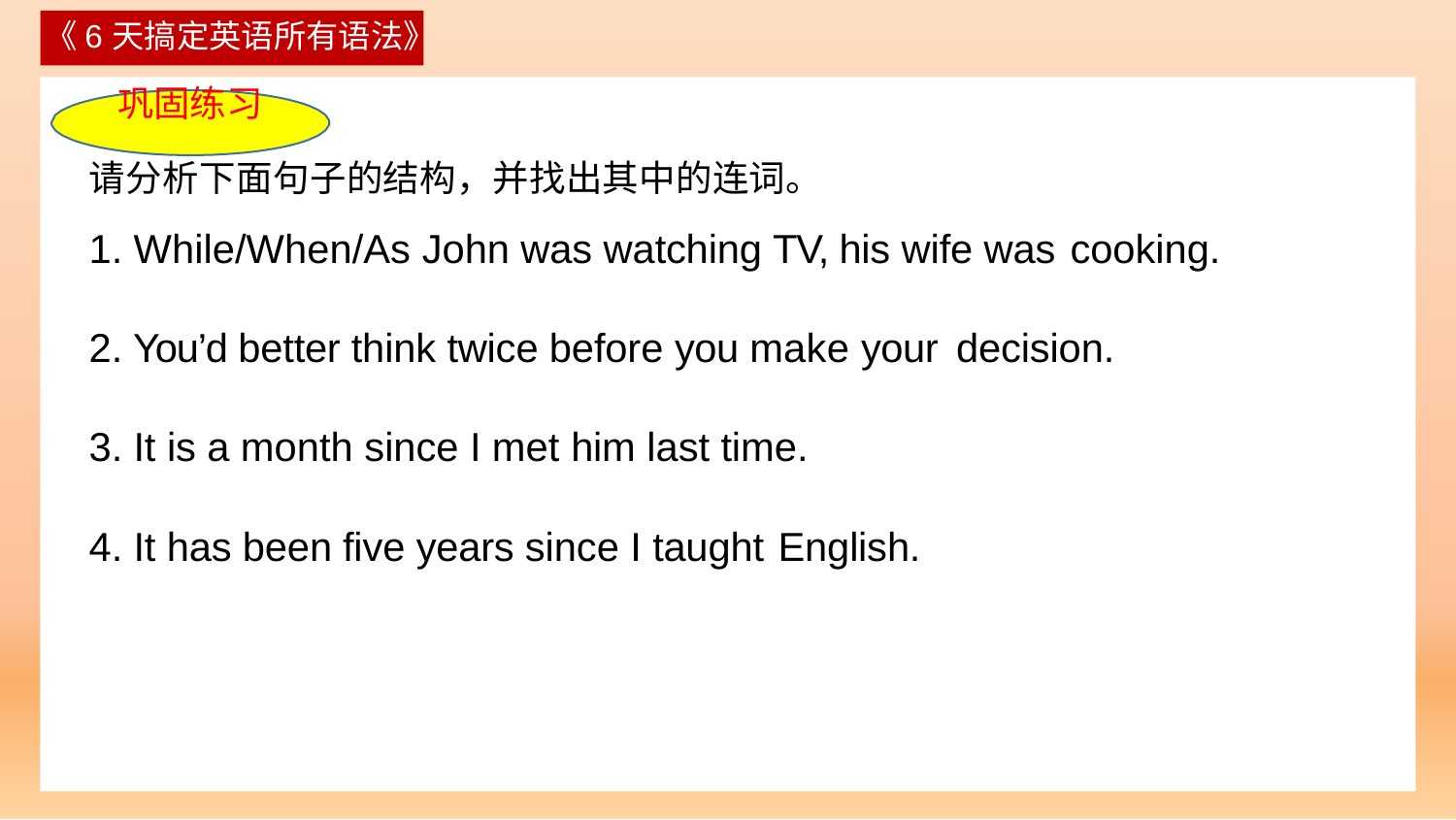

《6天搞定英语所有语法》

巩固练习

请分析下面句子的结构，并找出其中的连词。

While/When/As John was watching TV, his wife was cooking.

You’d better think twice before you make your decision.

It is a month since I met him last time.

It has been five years since I taught English.